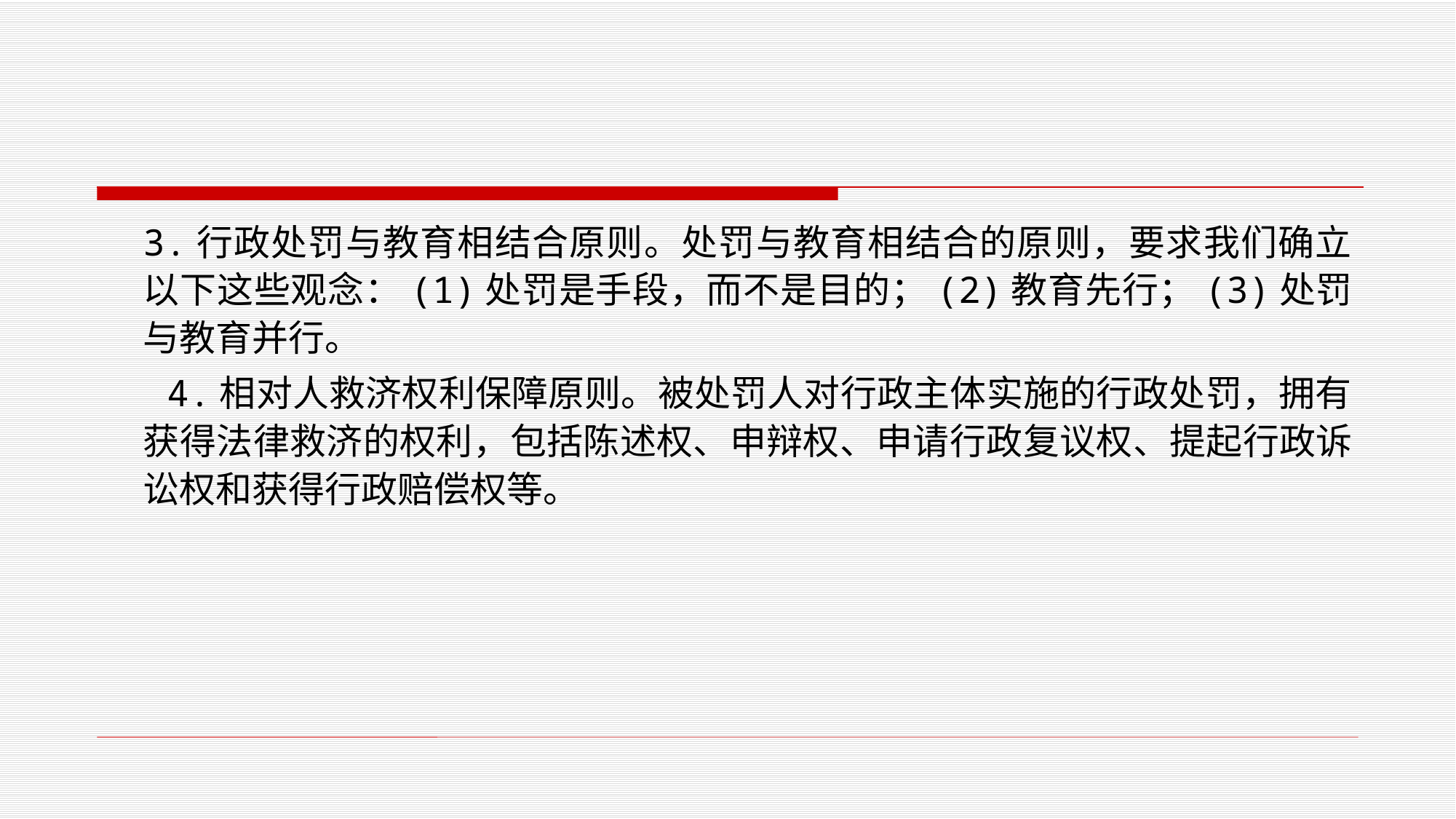

#
  3.行政处罚与教育相结合原则。处罚与教育相结合的原则，要求我们确立以下这些观念：(1)处罚是手段，而不是目的；(2)教育先行；(3)处罚与教育并行。
   4.相对人救济权利保障原则。被处罚人对行政主体实施的行政处罚，拥有获得法律救济的权利，包括陈述权、申辩权、申请行政复议权、提起行政诉讼权和获得行政赔偿权等。